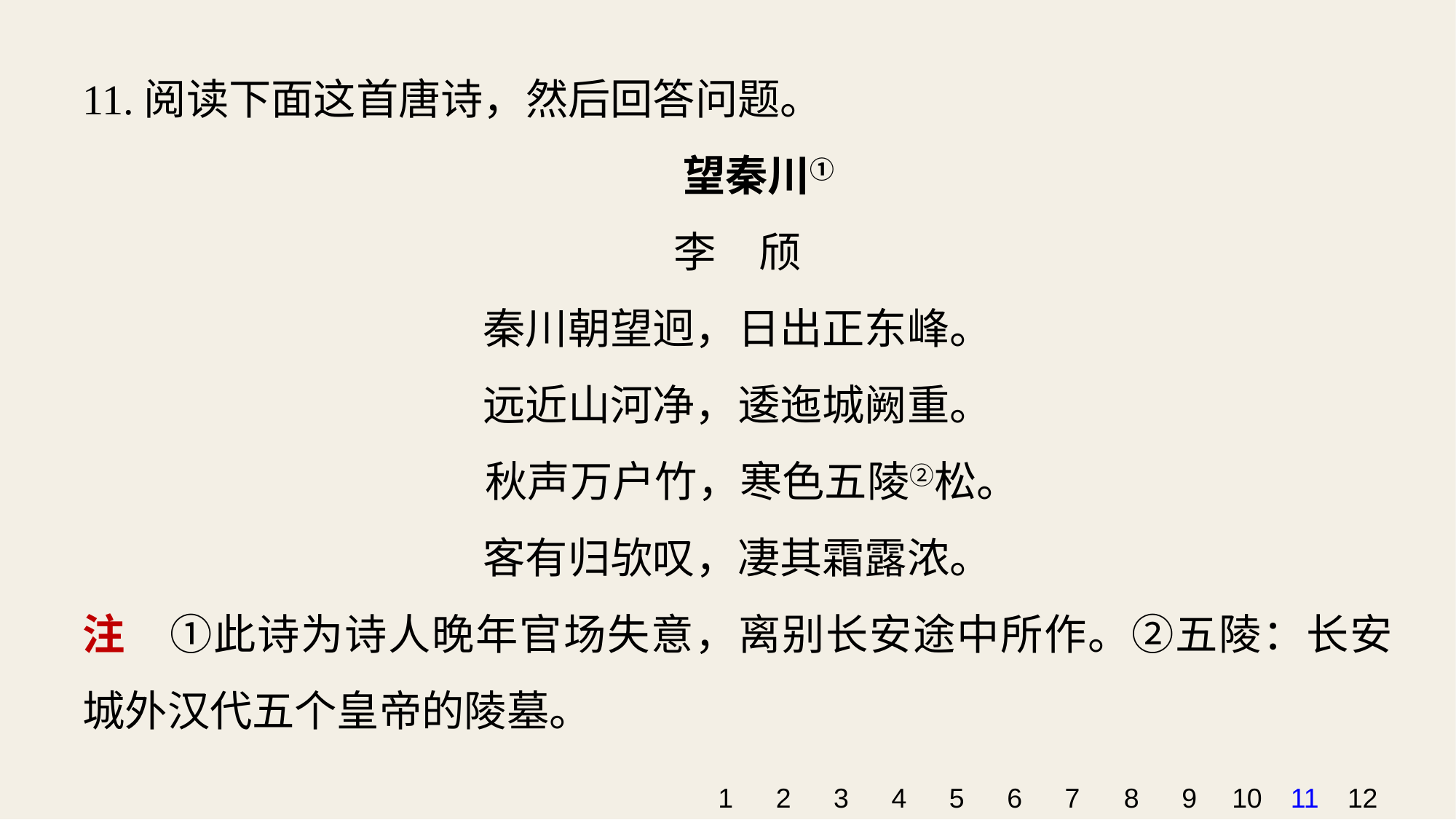

11.阅读下面这首唐诗，然后回答问题。
　望秦川①
李　颀
秦川朝望迥，日出正东峰。
远近山河净，逶迤城阙重。
  秋声万户竹，寒色五陵②松。
客有归欤叹，凄其霜露浓。
注　①此诗为诗人晚年官场失意，离别长安途中所作。②五陵：长安城外汉代五个皇帝的陵墓。
1
2
3
4
5
6
7
8
9
10
11
12